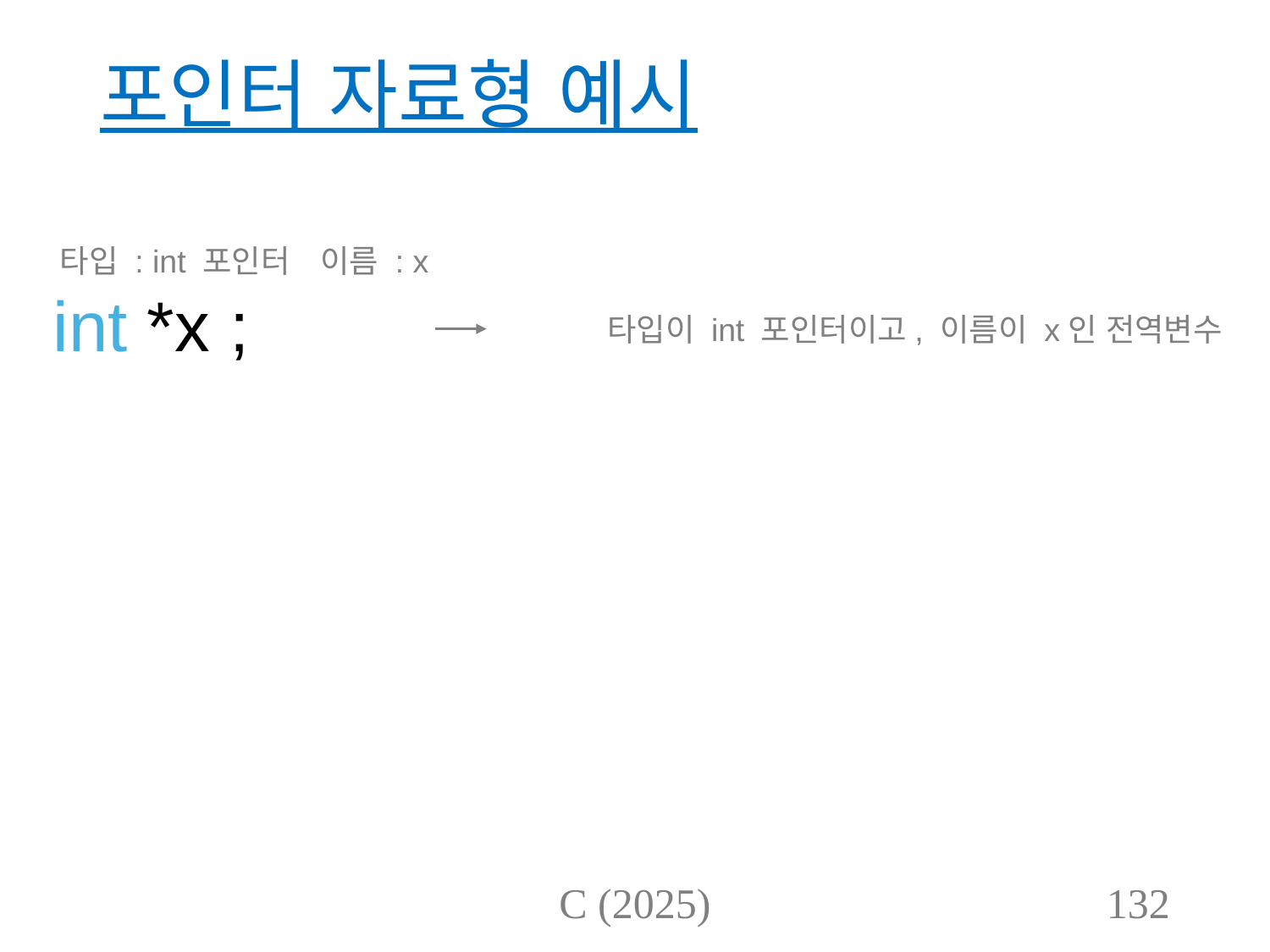

# 포인터 자료형 예시
이름 : x
타입 : int 포인터
int *x ;
타입이 int 포인터이고, 이름이 x인 전역변수
C (2025)
132